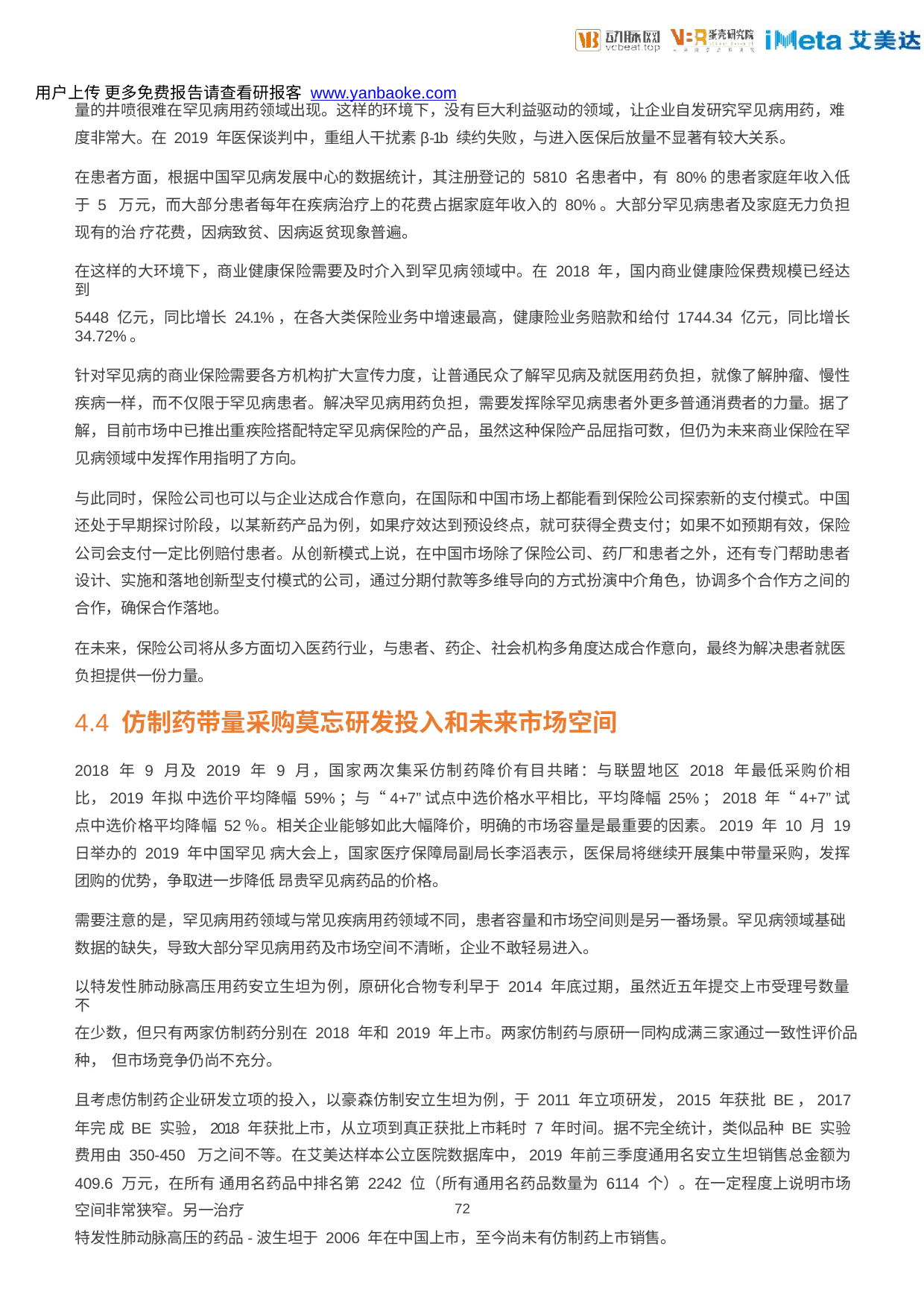

用户上传 更多免费报告请查看研报客 www.yanbaoke.com
量的井喷很难在罕见病用药领域出现。这样的环境下，没有巨大利益驱动的领域，让企业自发研究罕见病用药，难
度非常大。在 2019 年医保谈判中，重组人干扰素β-1b 续约失败，与进入医保后放量不显著有较大关系。
在患者方面，根据中国罕见病发展中心的数据统计，其注册登记的 5810 名患者中，有 80%的患者家庭年收入低于 5  万元，而大部分患者每年在疾病治疗上的花费占据家庭年收入的 80%。大部分罕见病患者及家庭无力负担现有的治 疗花费，因病致贫、因病返贫现象普遍。

在这样的大环境下，商业健康保险需要及时介入到罕见病领域中。在 2018 年，国内商业健康险保费规模已经达到
5448 亿元，同比增长 24.1%，在各大类保险业务中增速最高，健康险业务赔款和给付 1744.34 亿元，同比增长 34.72%。
针对罕见病的商业保险需要各方机构扩大宣传力度，让普通民众了解罕见病及就医用药负担，就像了解肿瘤、慢性 疾病一样，而不仅限于罕见病患者。解决罕见病用药负担，需要发挥除罕见病患者外更多普通消费者的力量。据了 解，目前市场中已推出重疾险搭配特定罕见病保险的产品，虽然这种保险产品屈指可数，但仍为未来商业保险在罕 见病领域中发挥作用指明了方向。
与此同时，保险公司也可以与企业达成合作意向，在国际和中国市场上都能看到保险公司探索新的支付模式。中国 还处于早期探讨阶段，以某新药产品为例，如果疗效达到预设终点，就可获得全费支付；如果不如预期有效，保险 公司会支付一定比例赔付患者。从创新模式上说，在中国市场除了保险公司、药厂和患者之外，还有专门帮助患者 设计、实施和落地创新型支付模式的公司，通过分期付款等多维导向的方式扮演中介角色，协调多个合作方之间的 合作，确保合作落地。
在未来，保险公司将从多方面切入医药行业，与患者、药企、社会机构多角度达成合作意向，最终为解决患者就医 负担提供一份力量。

4.4 仿制药带量采购莫忘研发投入和未来市场空间
2018 年 9 月及 2019 年 9 月，国家两次集采仿制药降价有目共睹：与联盟地区 2018 年最低采购价相比，2019 年拟 中选价平均降幅 59%；与“4+7”试点中选价格水平相比，平均降幅 25%；2018 年“4+7”试点中选价格平均降幅 52％。相关企业能够如此大幅降价，明确的市场容量是最重要的因素。2019 年 10 月 19 日举办的 2019 年中国罕见 病大会上，国家医疗保障局副局长李滔表示，医保局将继续开展集中带量采购，发挥团购的优势，争取进一步降低 昂贵罕见病药品的价格。
需要注意的是，罕见病用药领域与常见疾病用药领域不同，患者容量和市场空间则是另一番场景。罕见病领域基础 数据的缺失，导致大部分罕见病用药及市场空间不清晰，企业不敢轻易进入。

以特发性肺动脉高压用药安立生坦为例，原研化合物专利早于 2014 年底过期，虽然近五年提交上市受理号数量不
在少数，但只有两家仿制药分别在 2018 年和 2019 年上市。两家仿制药与原研一同构成满三家通过一致性评价品种，  但市场竞争仍尚不充分。
且考虑仿制药企业研发立项的投入，以豪森仿制安立生坦为例，于 2011 年立项研发，2015 年获批 BE，2017 年完 成BE 实验，2018 年获批上市，从立项到真正获批上市耗时 7 年时间。据不完全统计，类似品种 BE 实验费用由 350-450  万之间不等。在艾美达样本公立医院数据库中，2019 年前三季度通用名安立生坦销售总金额为 409.6 万元，在所有 通用名药品中排名第 2242 位（所有通用名药品数量为 6114 个）。在一定程度上说明市场空间非常狭窄。另一治疗
特发性肺动脉高压的药品-波生坦于 2006 年在中国上市，至今尚未有仿制药上市销售。
72